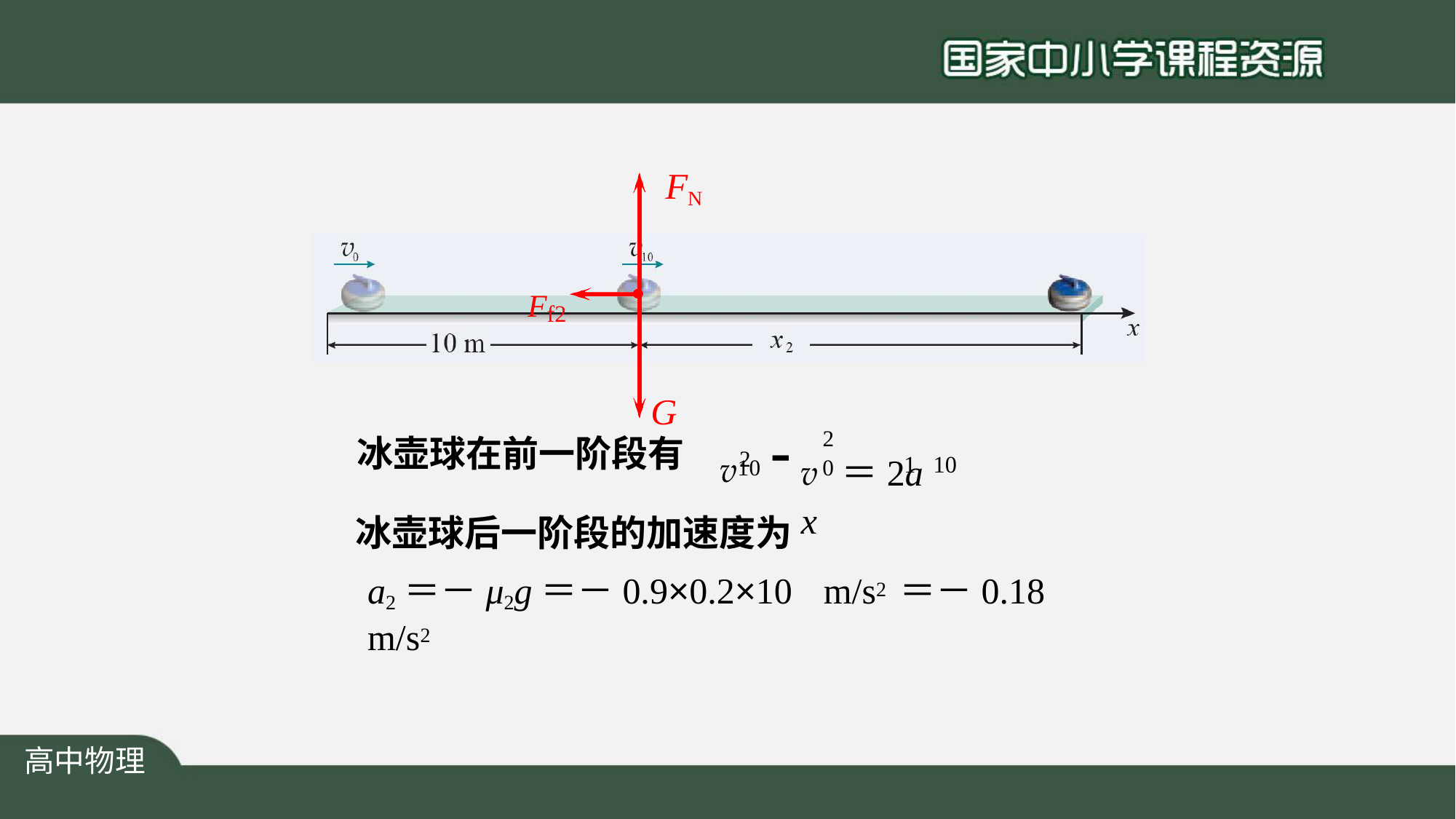

FN

Ff2

G
冰壶球在前一阶段有
v2
2
v ＝2a x
1	10
10	0
冰壶球后一阶段的加速度为
a2＝－μ2g＝－0.9×0.2×10	m/s2 ＝－0.18 m/s2
高中物理